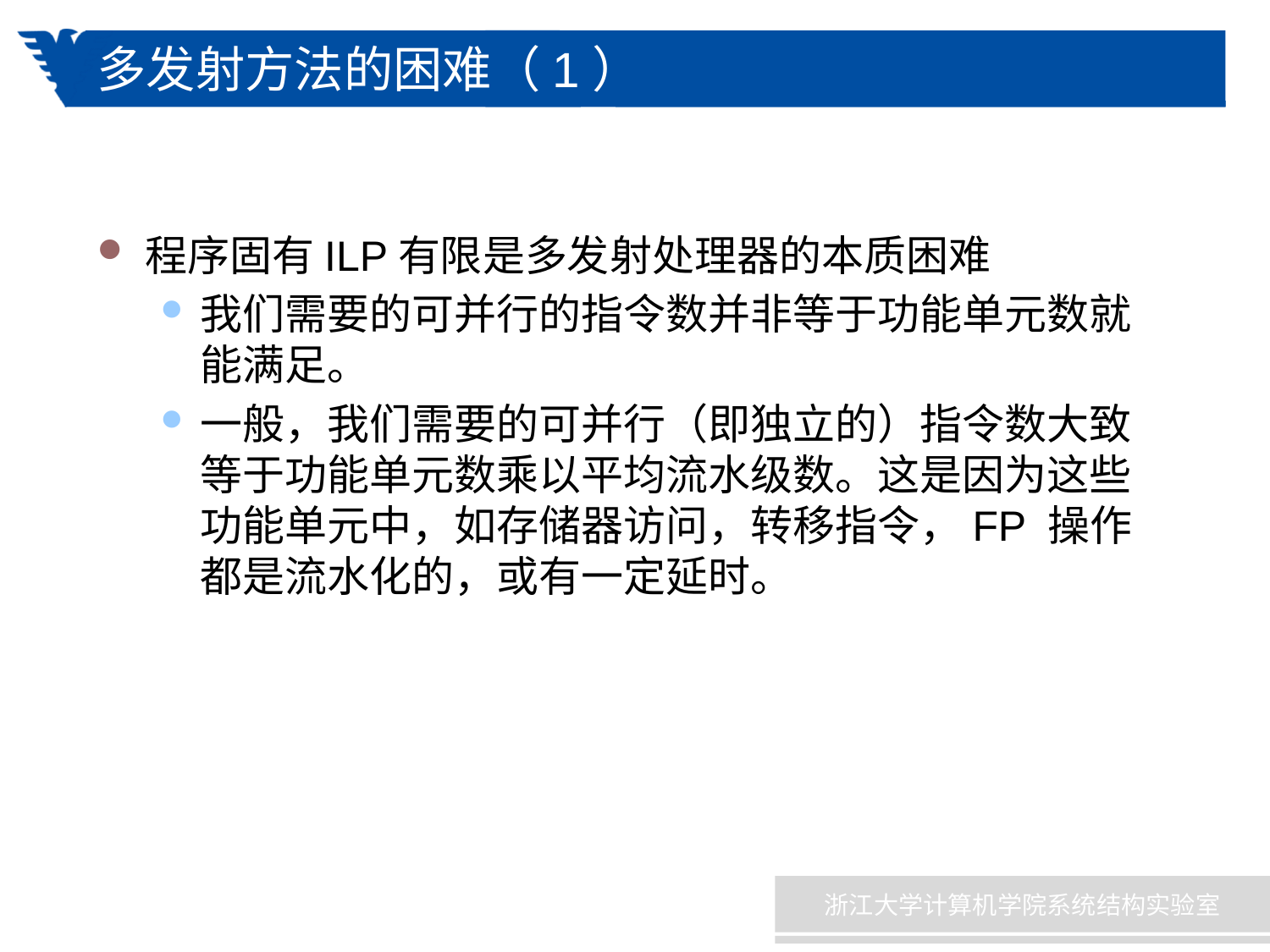

# 多发射方法的困难（1）
程序固有ILP有限是多发射处理器的本质困难
我们需要的可并行的指令数并非等于功能单元数就能满足。
一般，我们需要的可并行（即独立的）指令数大致等于功能单元数乘以平均流水级数。这是因为这些功能单元中，如存储器访问，转移指令，FP 操作都是流水化的，或有一定延时。